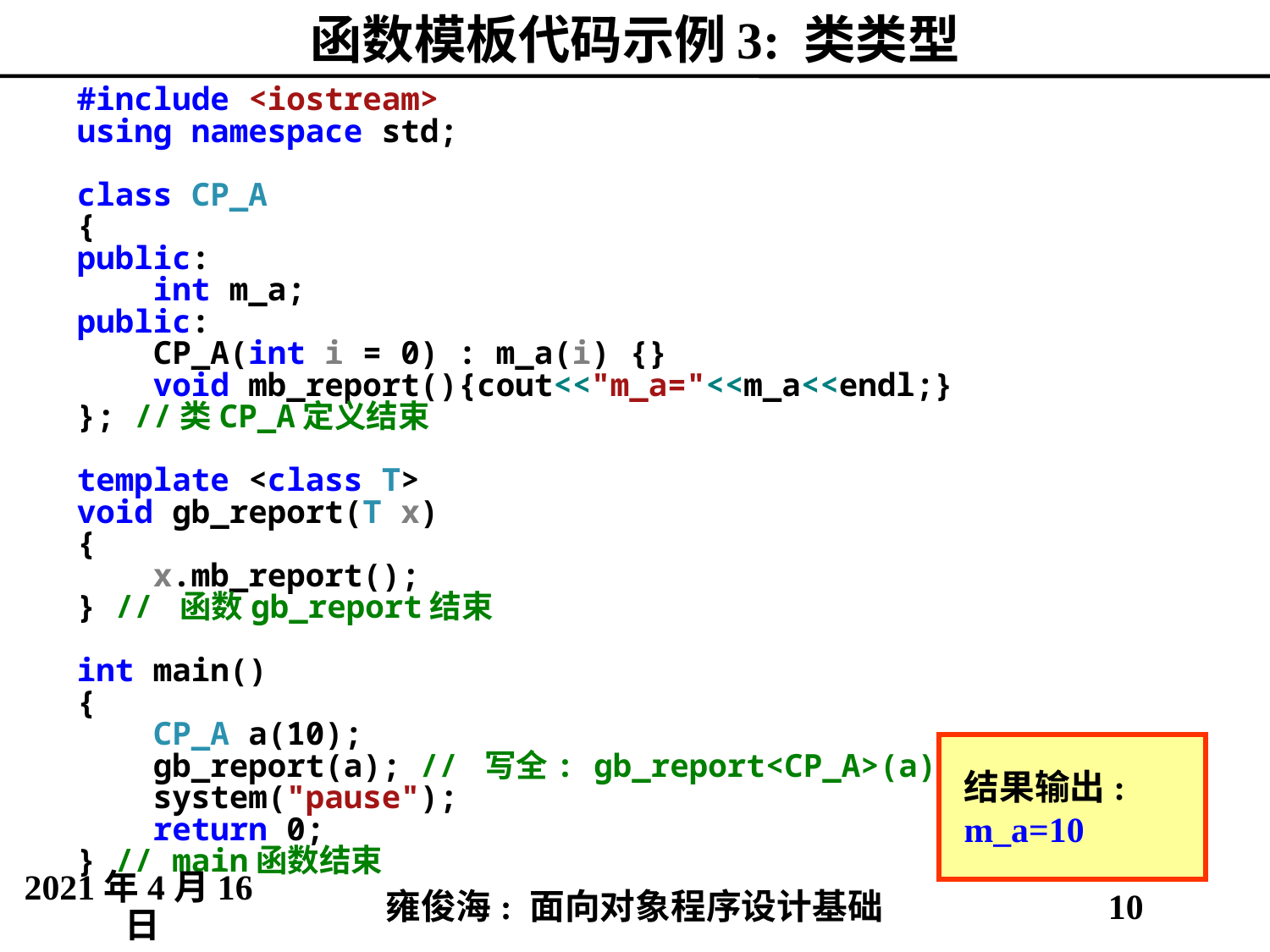

# 函数模板代码示例3: 类类型

#include <iostream>
using namespace std;

class CP_A
{
public:
    int m_a;
public:
    CP_A(int i = 0) : m_a(i) {}
    void mb_report(){cout<<"m_a="<<m_a<<endl;}
}; //类CP_A定义结束

template <class T>
void gb_report(T x)
{
    x.mb_report();
} // 函数gb_report结束

int main()
{
    CP_A a(10);
    gb_report(a); // 写全: gb_report<CP_A>(a);
    system("pause");
    return 0;
} // main函数结束
结果输出:
m_a=10
2021年4月16日
雍俊海: 面向对象程序设计基础
10